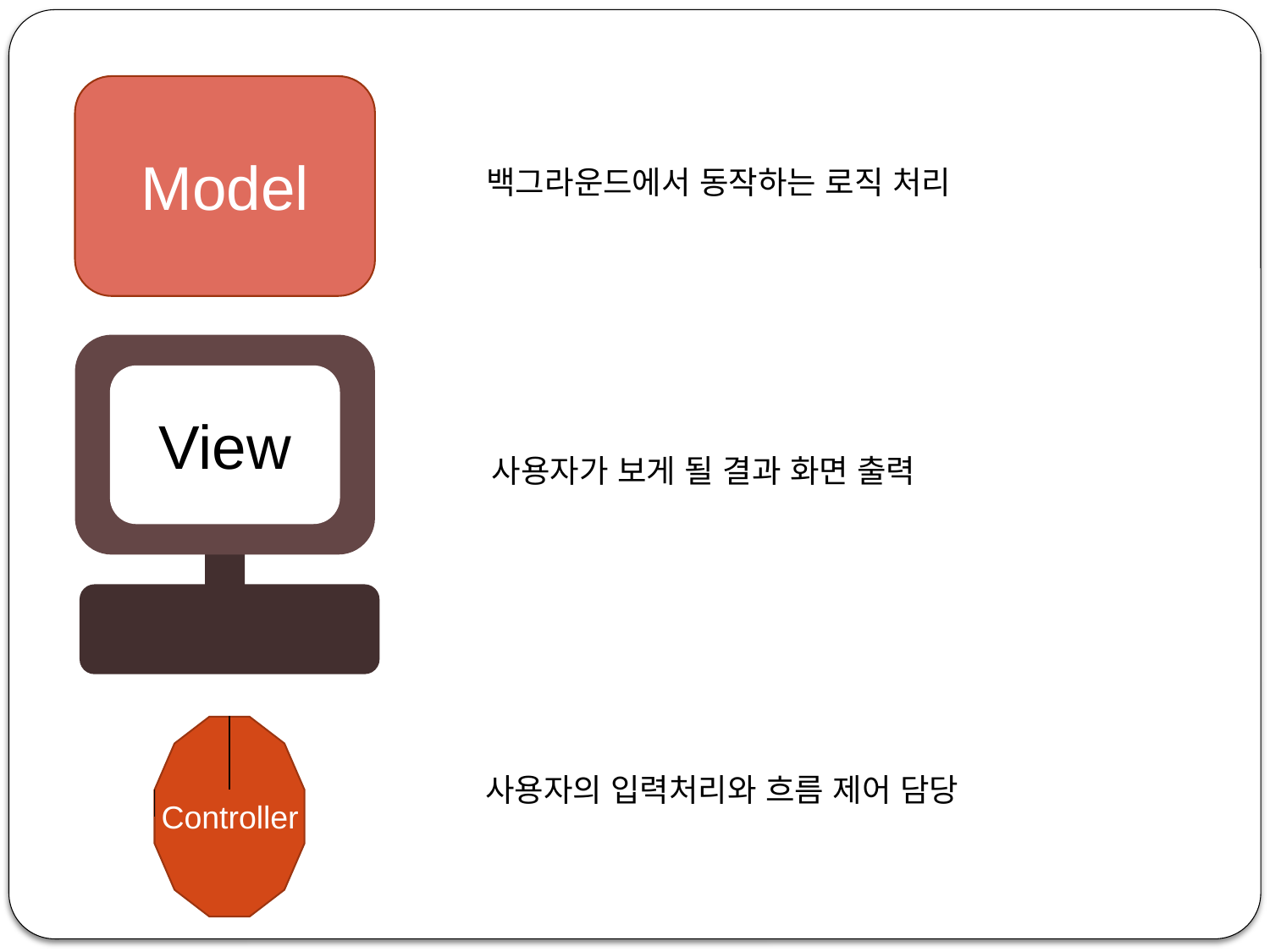

Model
백그라운드에서 동작하는 로직 처리
Model
View

사용자가 보게 될 결과 화면 출력

Controller
사용자의 입력처리와 흐름 제어 담당